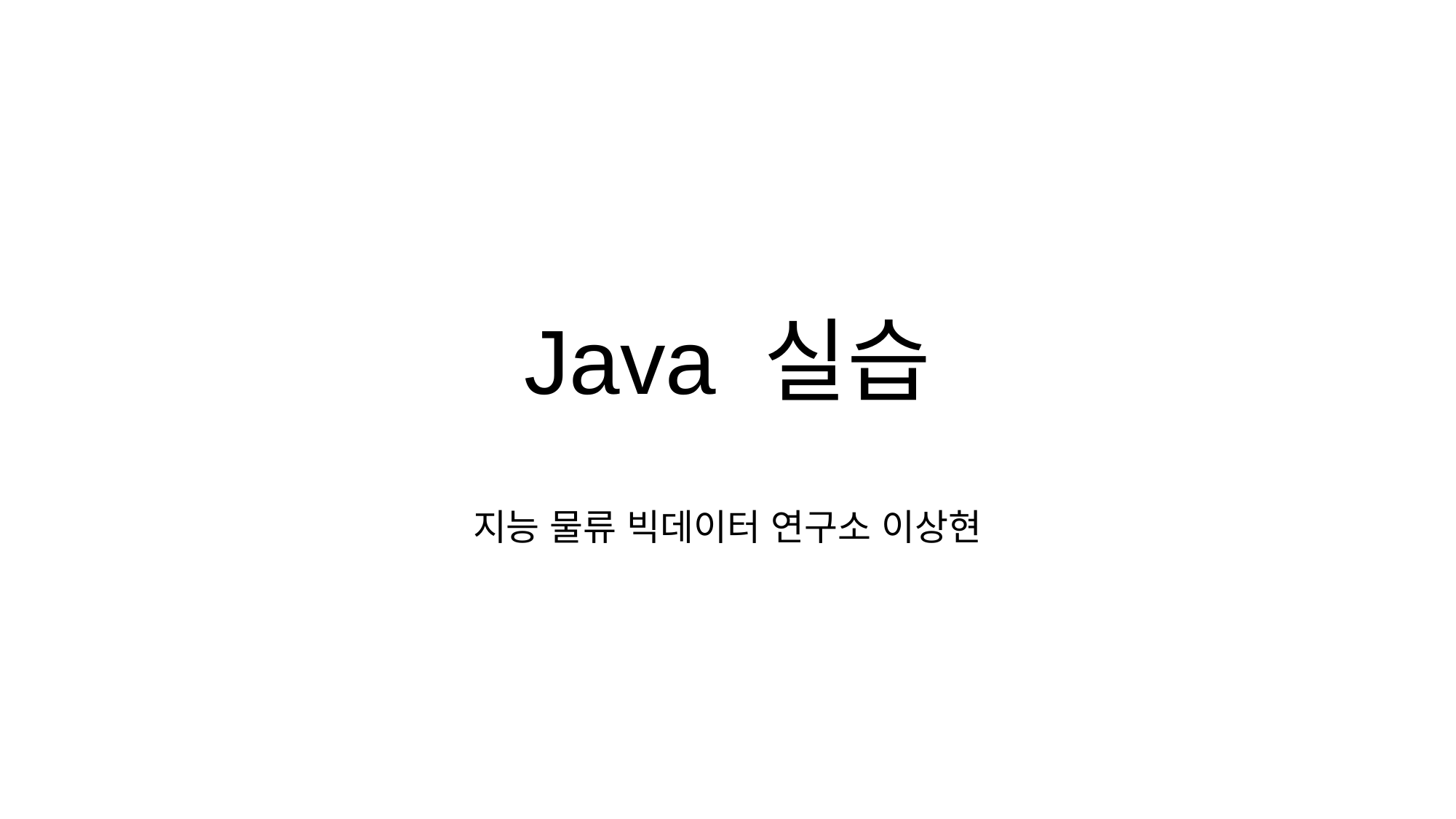

# Java 실습
지능 물류 빅데이터 연구소 이상현